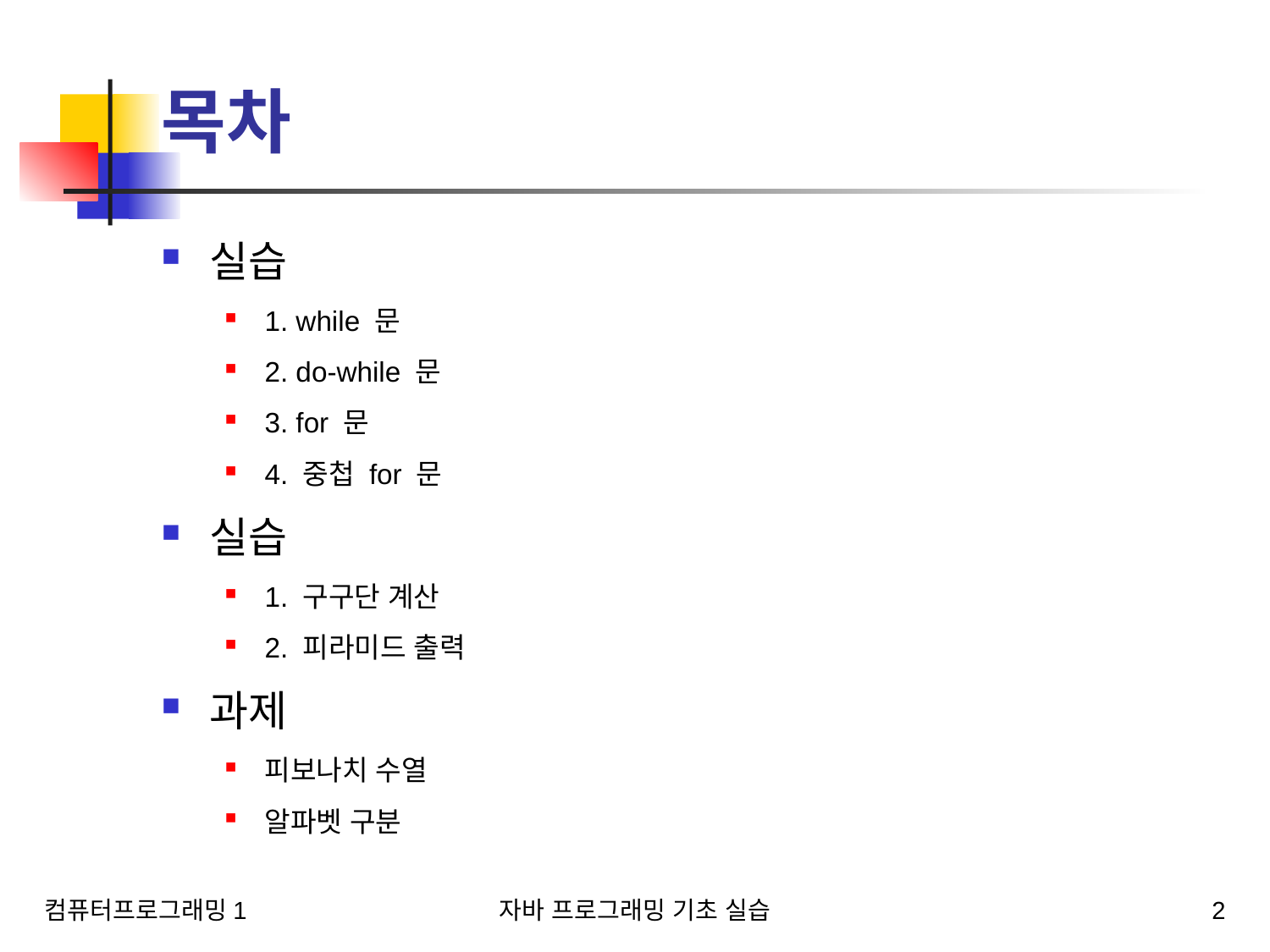

# 목차
실습
1. while 문
2. do-while 문
3. for 문
4. 중첩 for 문
실습
1. 구구단 계산
2. 피라미드 출력
과제
피보나치 수열
알파벳 구분

컴퓨터프로그래밍1
자바 프로그래밍 기초 실습
2